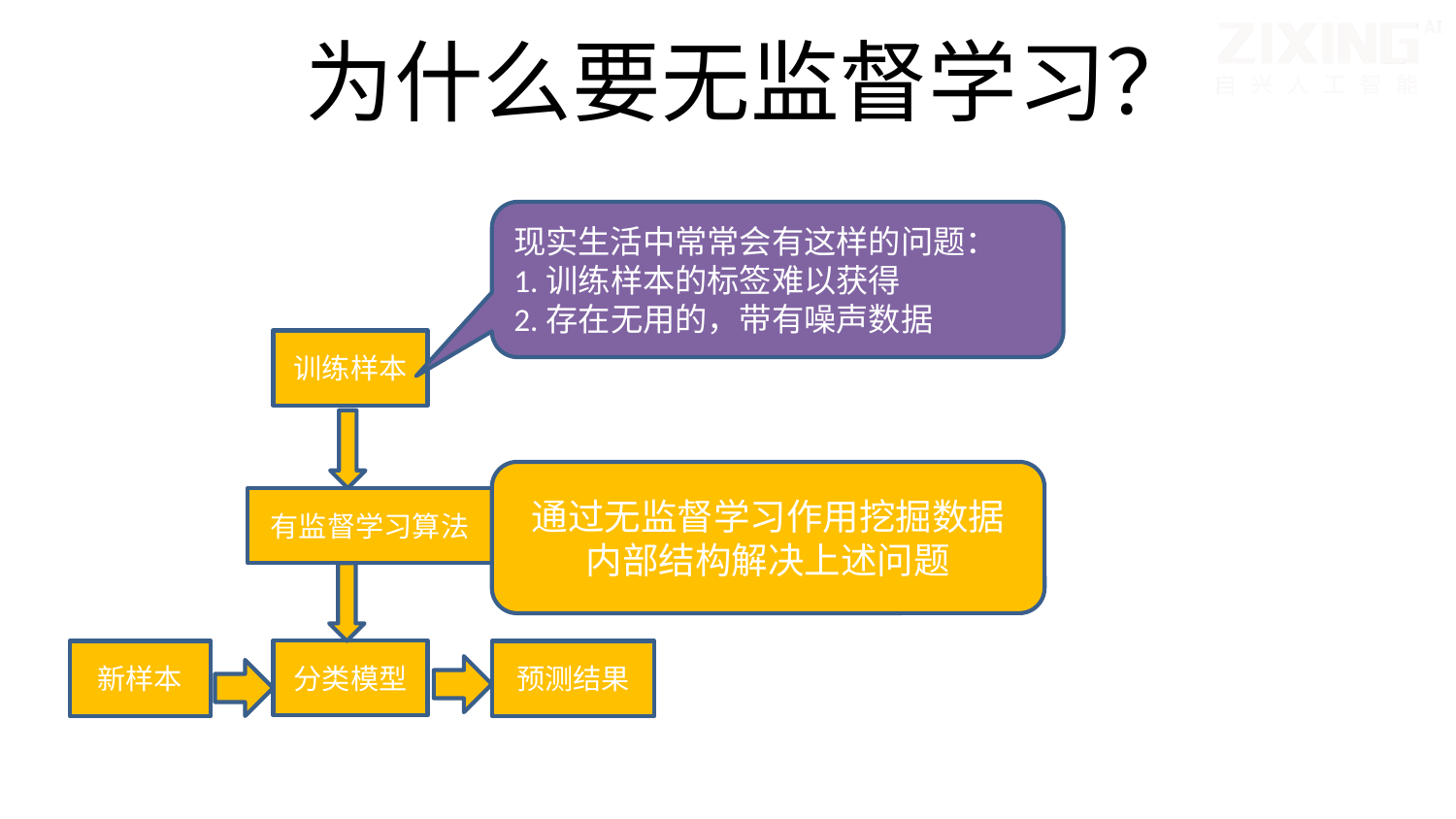

# 为什么要无监督学习？
现实生活中常常会有这样的问题：
1.训练样本的标签难以获得
2.存在无用的，带有噪声数据
训练样本

通过无监督学习作用挖掘数据内部结构解决上述问题
有监督学习算法

分类模型
新样本
预测结果